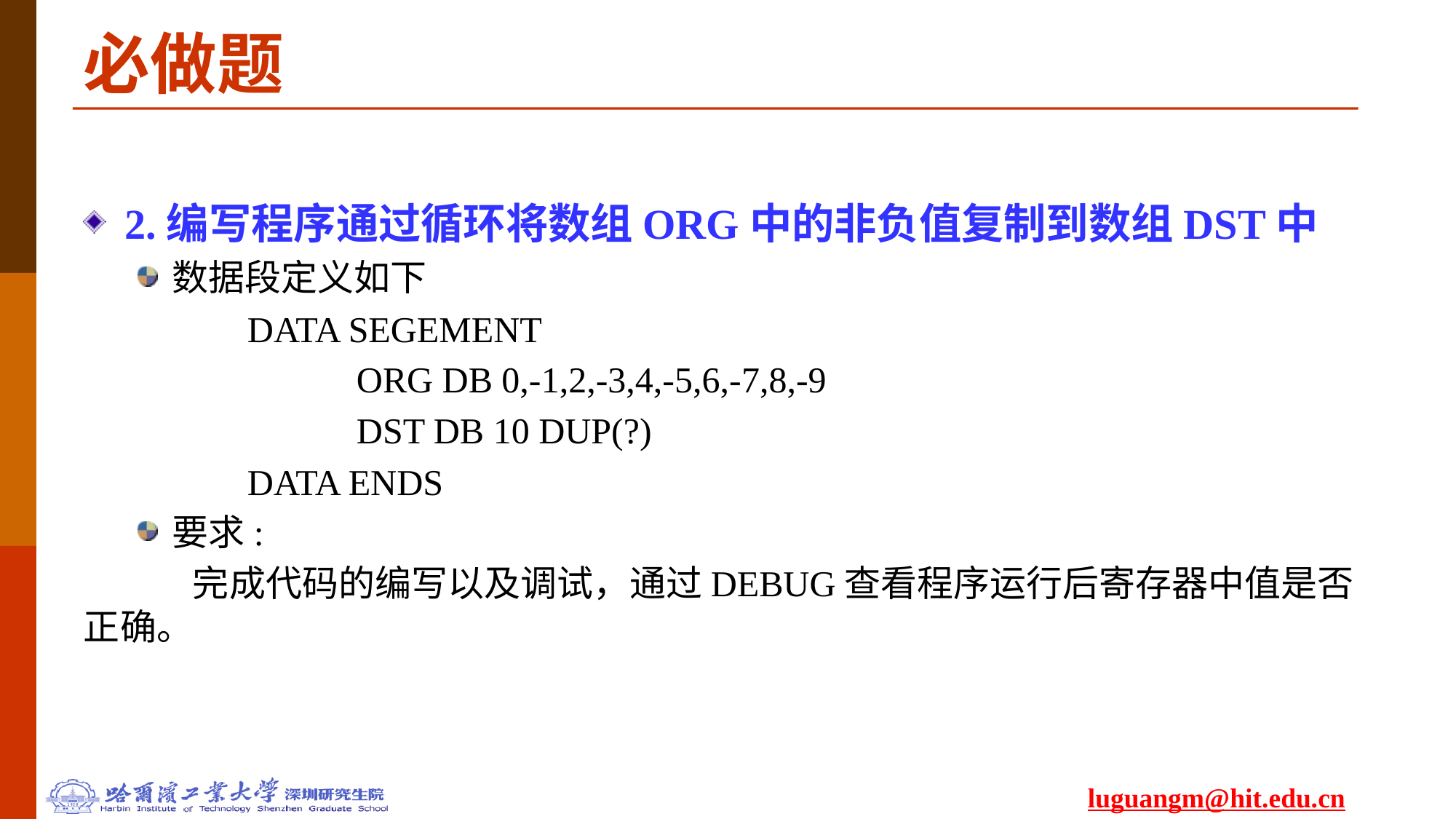

# 必做题
2.编写程序通过循环将数组ORG中的非负值复制到数组DST中
数据段定义如下
	DATA SEGEMENT
		ORG DB 0,-1,2,-3,4,-5,6,-7,8,-9
		DST DB 10 DUP(?)
	DATA ENDS
要求:
	完成代码的编写以及调试，通过DEBUG查看程序运行后寄存器中值是否正确。